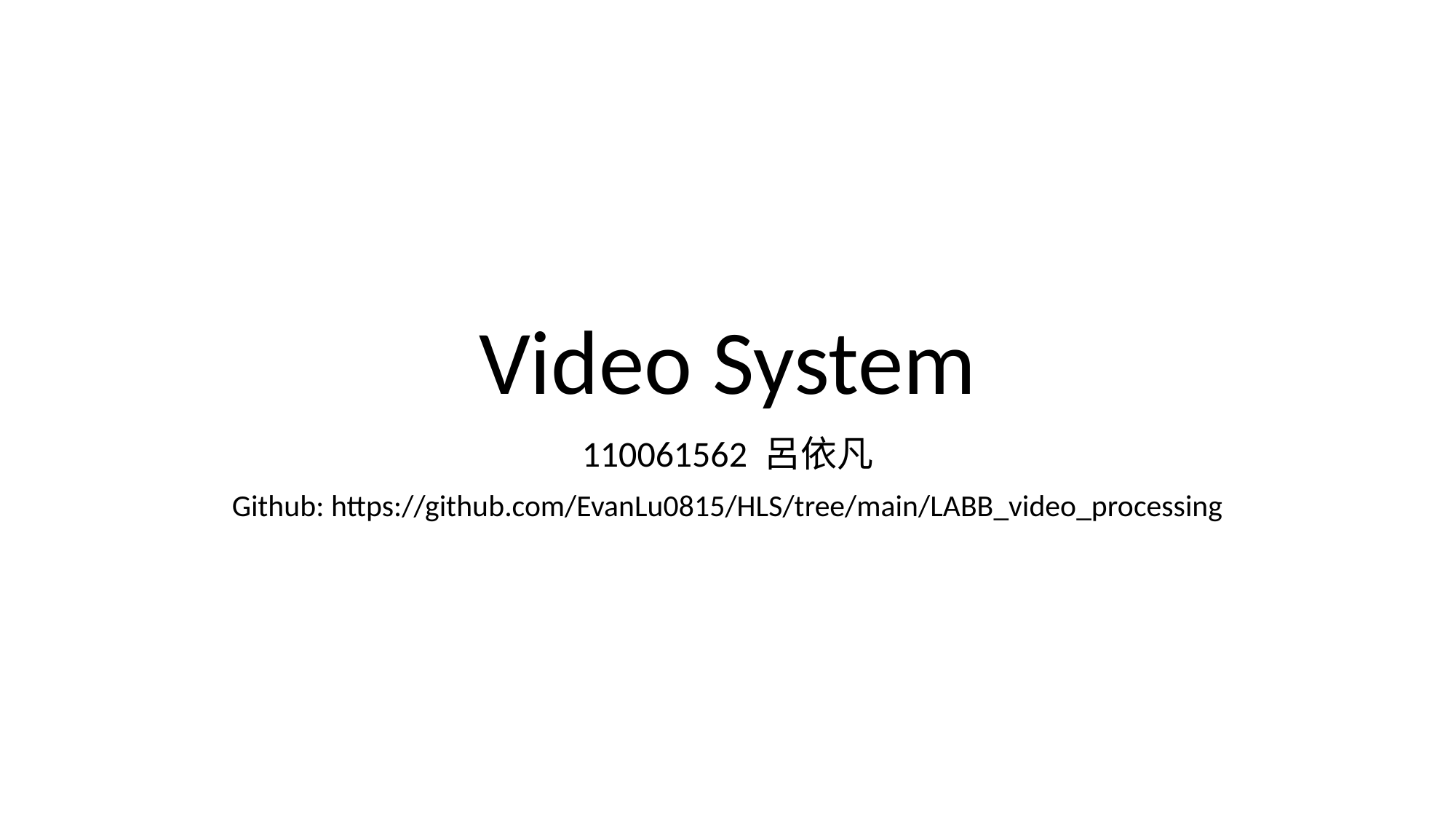

# Video System
110061562 呂依凡
Github: https://github.com/EvanLu0815/HLS/tree/main/LABB_video_processing